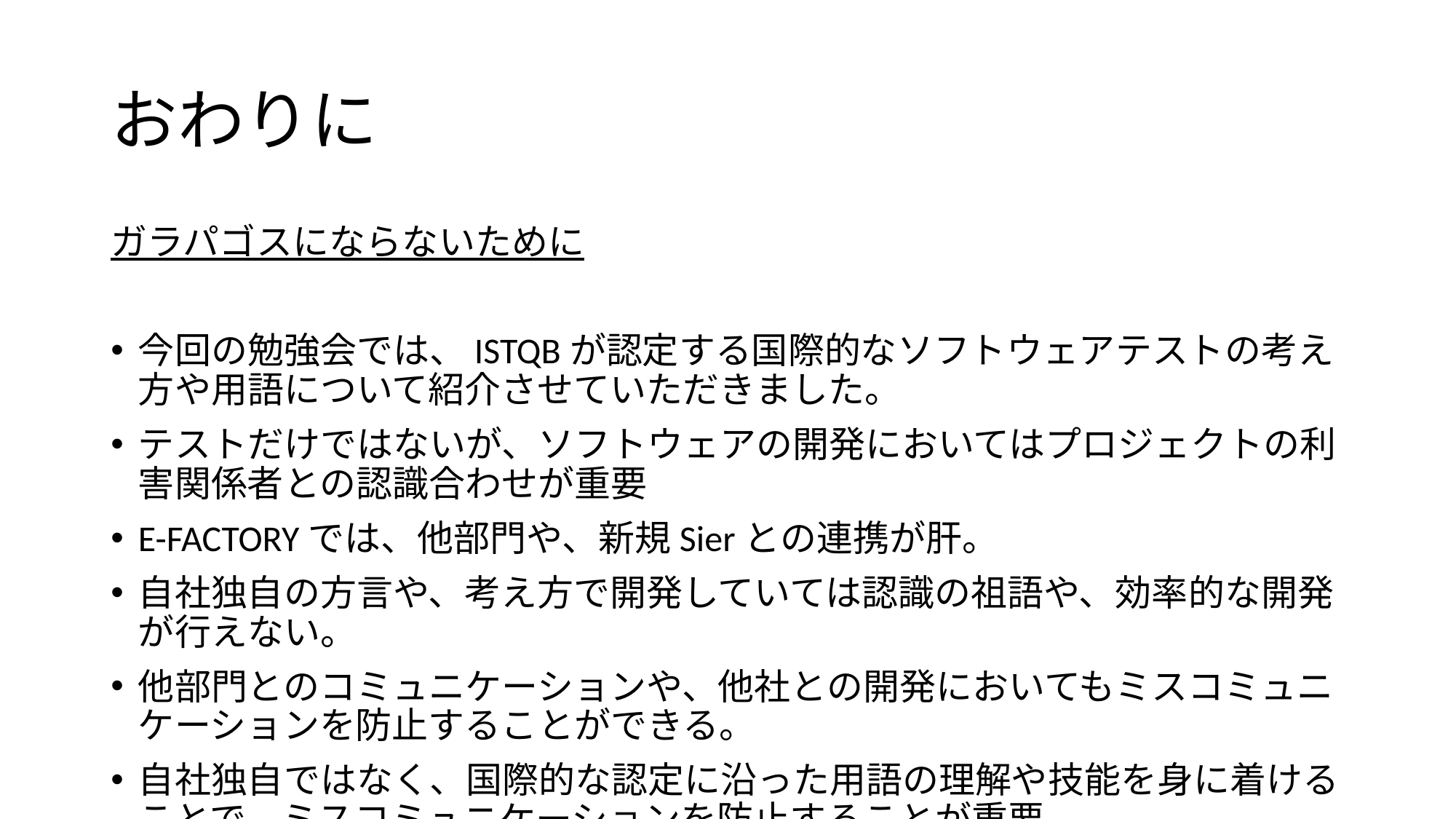

# おわりに
ガラパゴスにならないために

今回の勉強会では、ISTQBが認定する国際的なソフトウェアテストの考え方や用語について紹介させていただきました。
テストだけではないが、ソフトウェアの開発においてはプロジェクトの利害関係者との認識合わせが重要
E-FACTORYでは、他部門や、新規Sierとの連携が肝。
自社独自の方言や、考え方で開発していては認識の祖語や、効率的な開発が行えない。
他部門とのコミュニケーションや、他社との開発においてもミスコミュニケーションを防止することができる。
自社独自ではなく、国際的な認定に沿った用語の理解や技能を身に着けることで、ミスコミュニケーションを防止することが重要